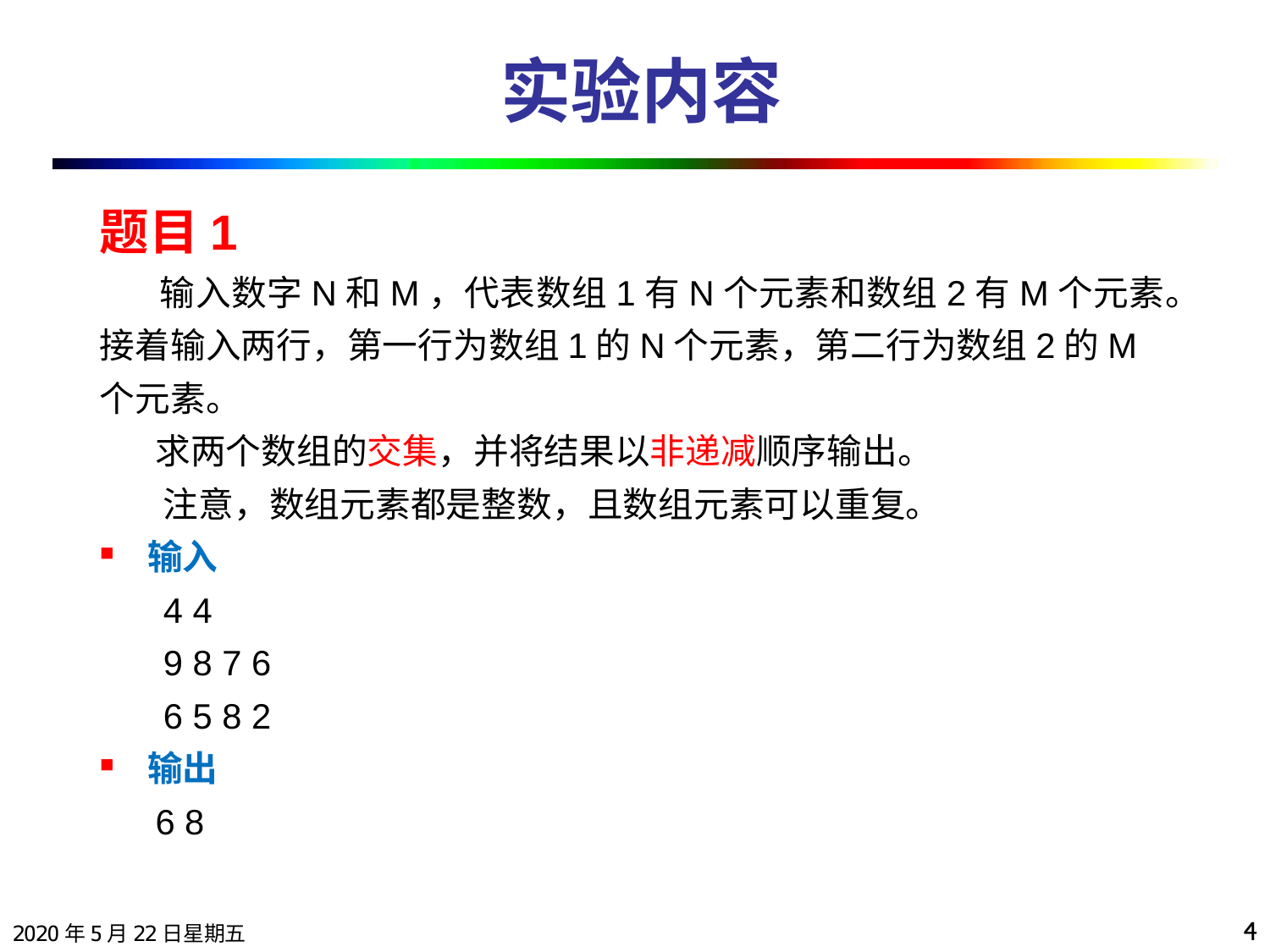

# 实验内容
题目1
      输入数字N和M，代表数组1有N个元素和数组2有M个元素。
接着输入两行，第一行为数组1的N个元素，第二行为数组2的M
个元素。
      求两个数组的交集，并将结果以非递减顺序输出。
注意，数组元素都是整数，且数组元素可以重复。
输入
4 4
9 8 7 6
6 5 8 2
输出
6 8

2020年5月22日星期五
4